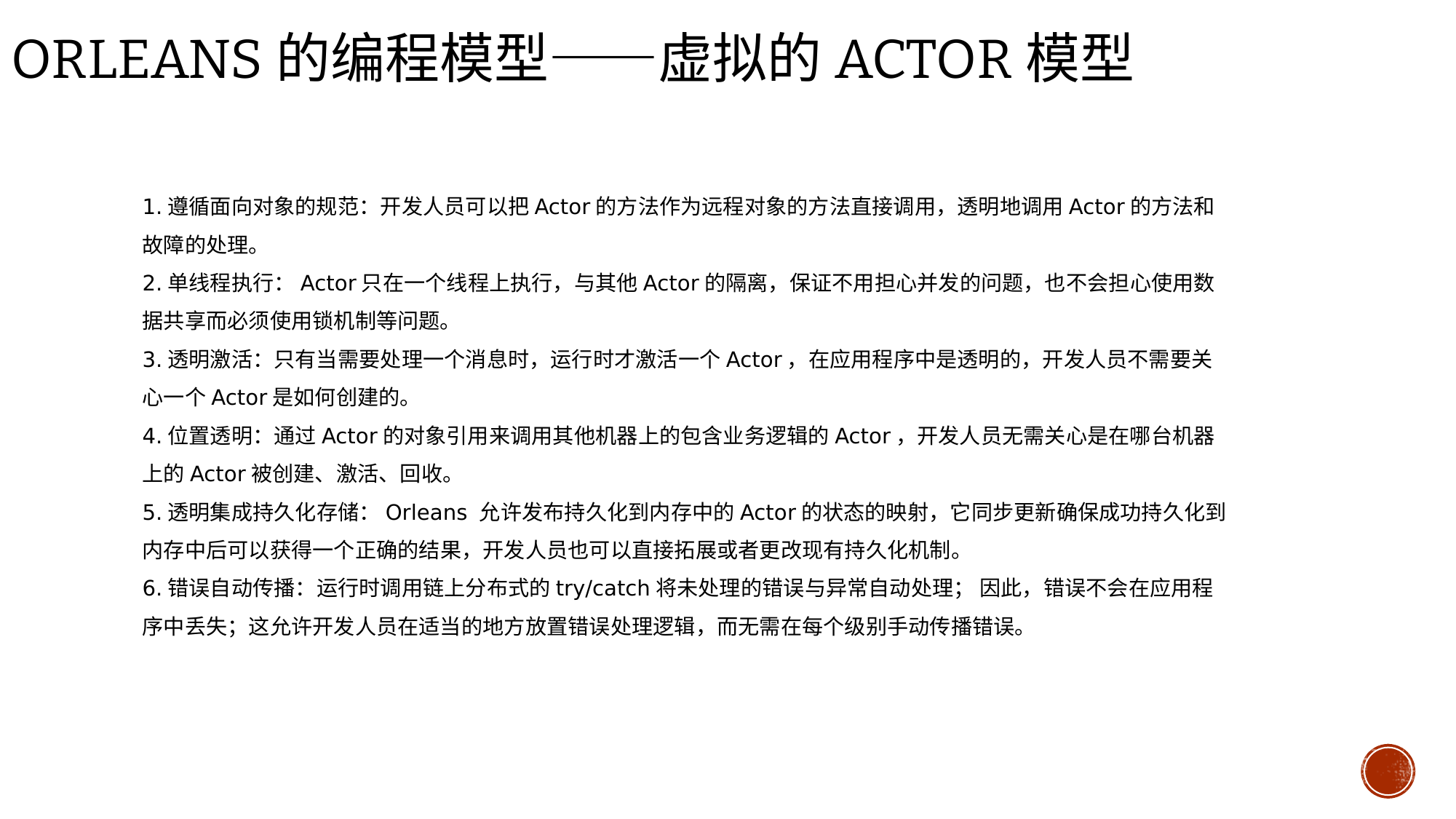

Orleans的编程模型——虚拟的Actor模型
1.遵循面向对象的规范：开发人员可以把Actor的方法作为远程对象的方法直接调用，透明地调用Actor的方法和故障的处理。
2.单线程执行：Actor只在一个线程上执行，与其他Actor的隔离，保证不用担心并发的问题，也不会担心使用数据共享而必须使用锁机制等问题。
3.透明激活：只有当需要处理一个消息时，运行时才激活一个Actor，在应用程序中是透明的，开发人员不需要关心一个Actor是如何创建的。
4.位置透明：通过Actor的对象引用来调用其他机器上的包含业务逻辑的Actor，开发人员无需关心是在哪台机器上的Actor被创建、激活、回收。
5.透明集成持久化存储：Orleans 允许发布持久化到内存中的Actor的状态的映射，它同步更新确保成功持久化到内存中后可以获得一个正确的结果，开发人员也可以直接拓展或者更改现有持久化机制。
6.错误自动传播：运行时调用链上分布式的try/catch将未处理的错误与异常自动处理； 因此，错误不会在应用程序中丢失；这允许开发人员在适当的地方放置错误处理逻辑，而无需在每个级别手动传播错误。